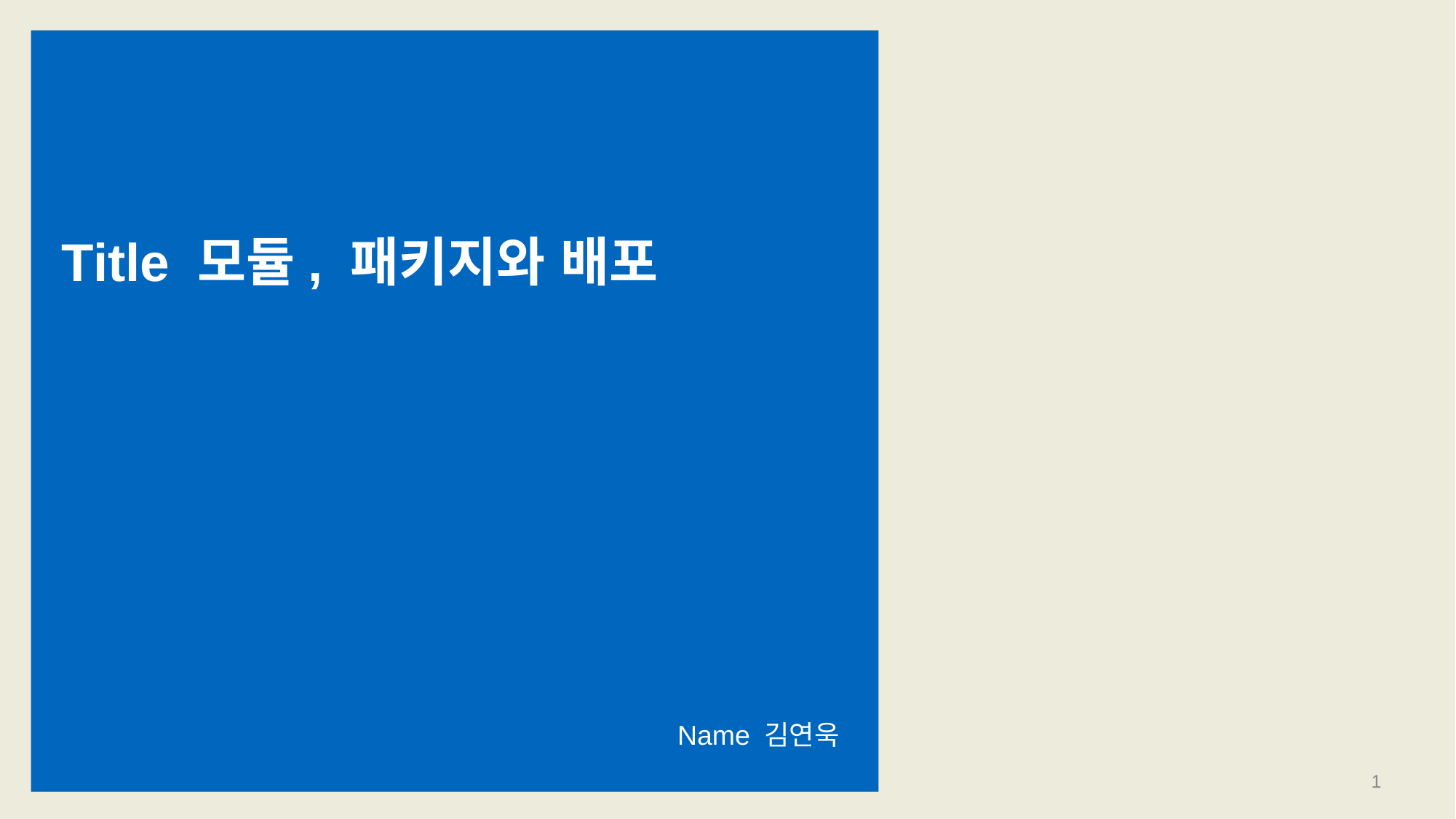

# Title 모듈, 패키지와 배포
Name 김연욱
1